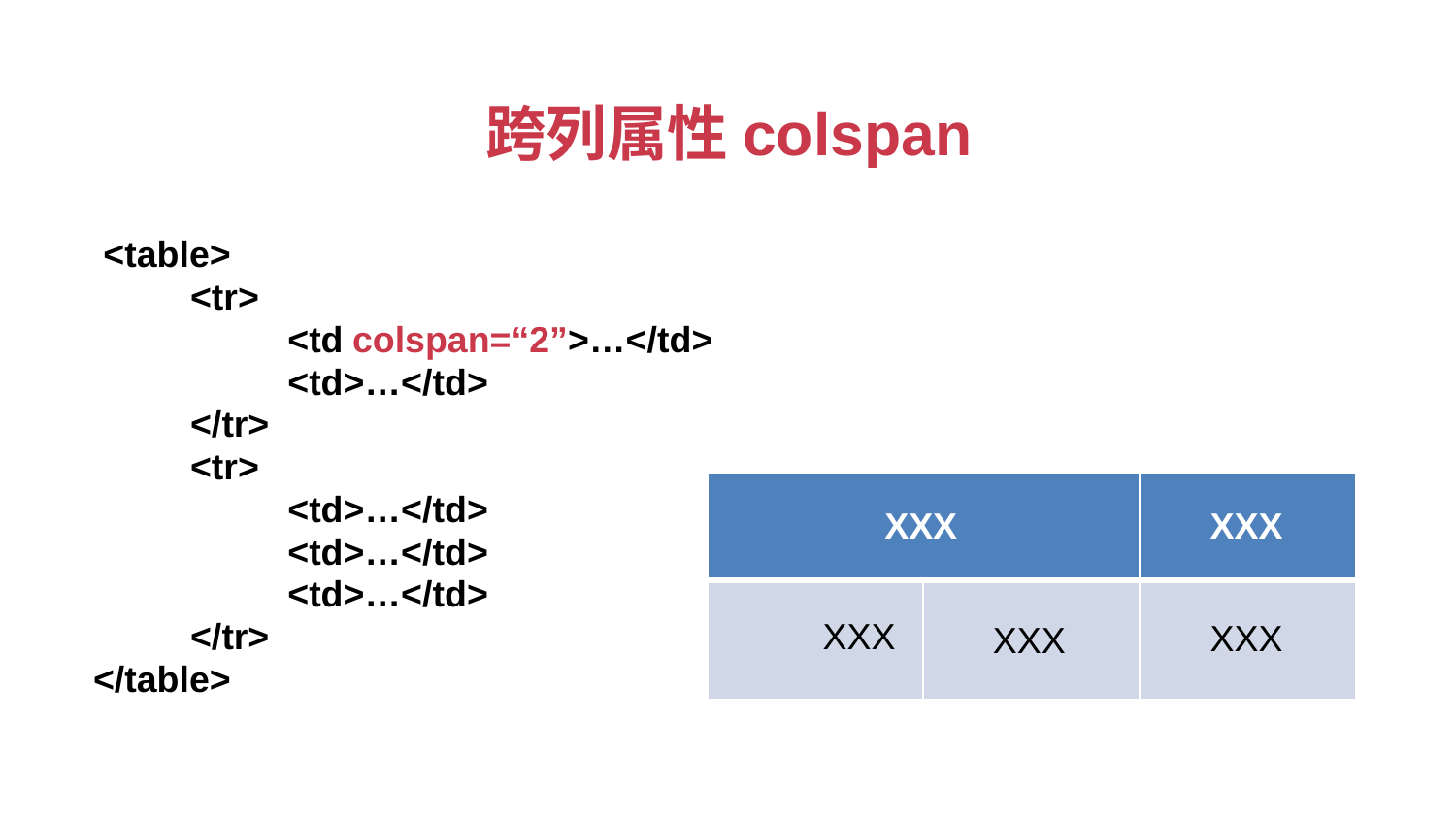

跨列属性colspan
	<table>
		<tr>
			<td colspan=“2”>…</td>
			<td>…</td>
		</tr>
		<tr>
			<td>…</td>
			<td>…</td>
			<td>…</td>
		</tr>                                                            XXX
</table>

XXX
XXX

XXX

XXX